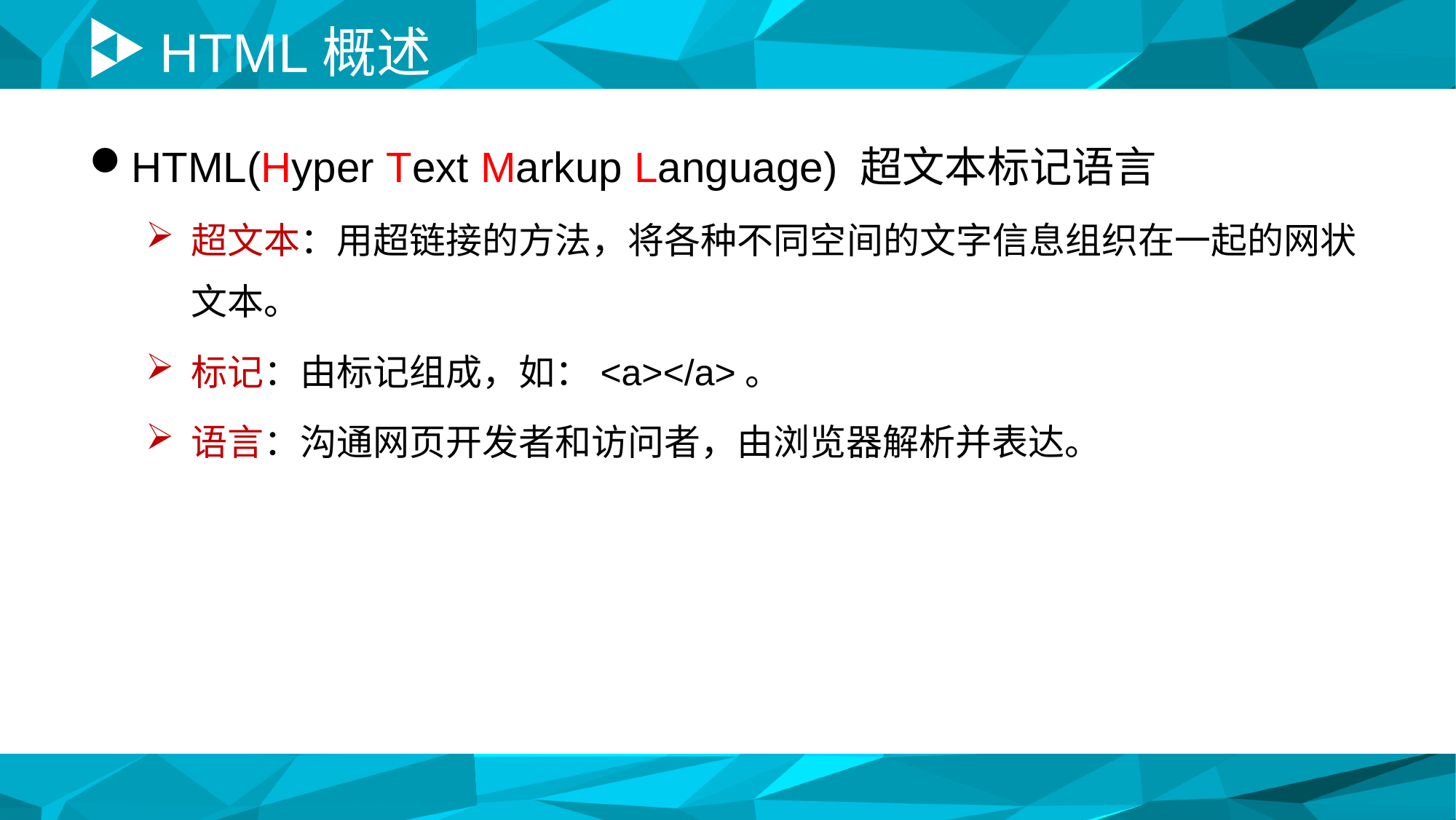

# HTML概述
HTML(Hyper Text Markup Language) 超文本标记语言
超文本：用超链接的方法，将各种不同空间的文字信息组织在一起的网状文本。
标记：由标记组成，如：<a></a>。
语言：沟通网页开发者和访问者，由浏览器解析并表达。